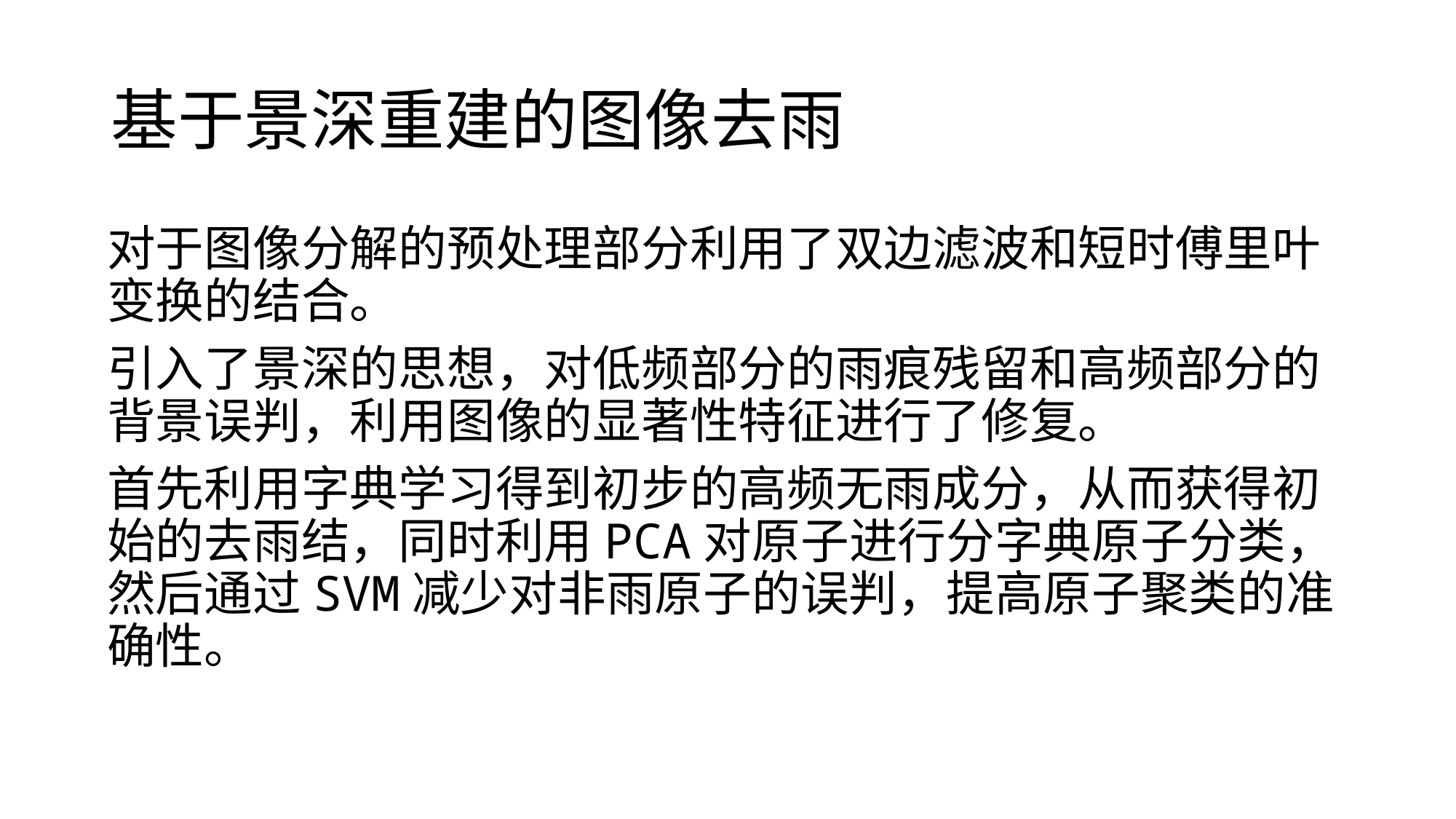

# 基于景深重建的图像去雨
对于图像分解的预处理部分利用了双边滤波和短时傅里叶变换的结合。
引入了景深的思想，对低频部分的雨痕残留和高频部分的背景误判，利用图像的显著性特征进行了修复。
首先利用字典学习得到初步的高频无雨成分，从而获得初始的去雨结，同时利用PCA对原子进行分字典原子分类，然后通过SVM减少对非雨原子的误判，提高原子聚类的准确性。